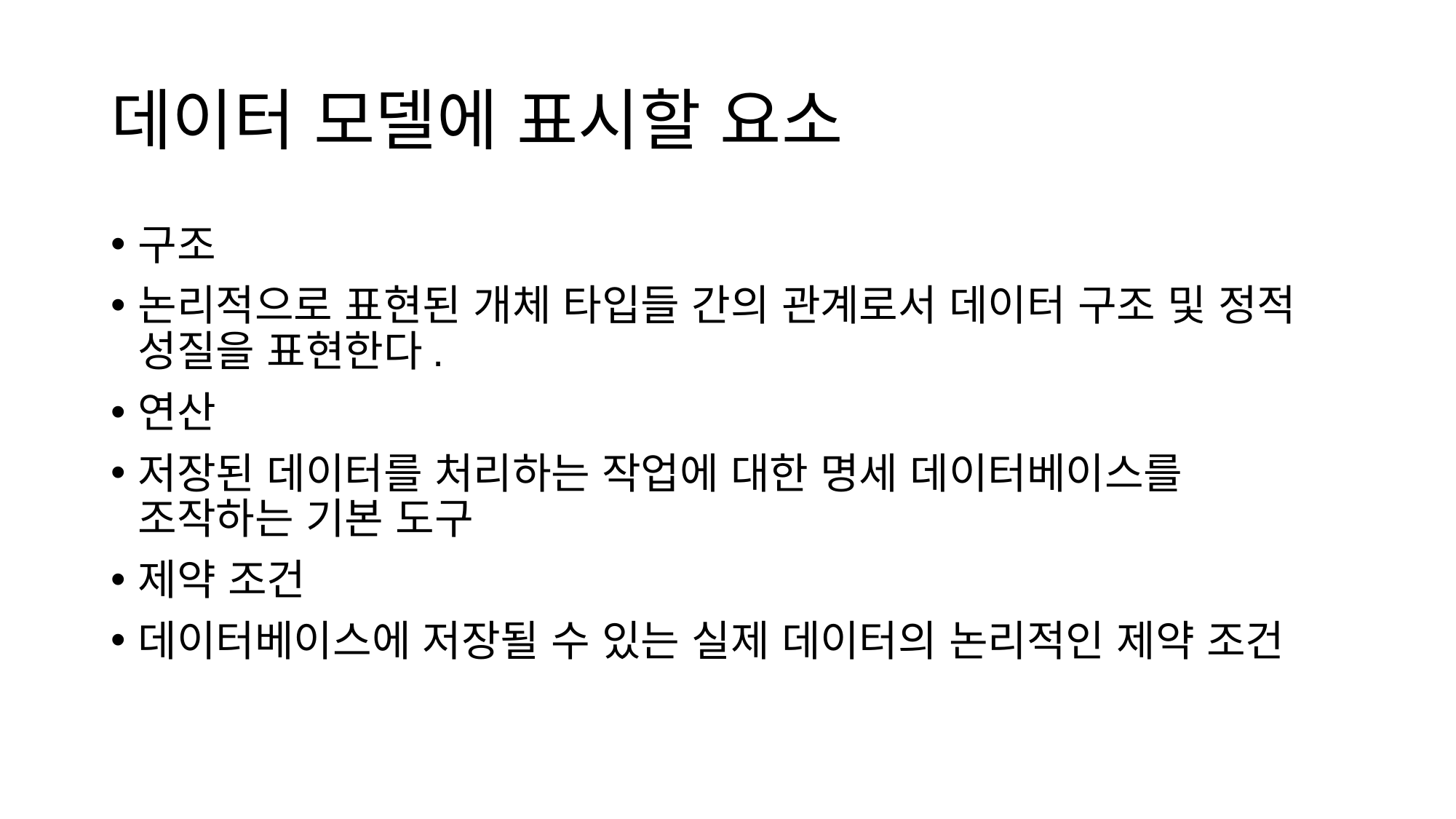

# 데이터 모델에 표시할 요소
구조
논리적으로 표현된 개체 타입들 간의 관계로서 데이터 구조 및 정적 성질을 표현한다.
연산
저장된 데이터를 처리하는 작업에 대한 명세 데이터베이스를 조작하는 기본 도구
제약 조건
데이터베이스에 저장될 수 있는 실제 데이터의 논리적인 제약 조건